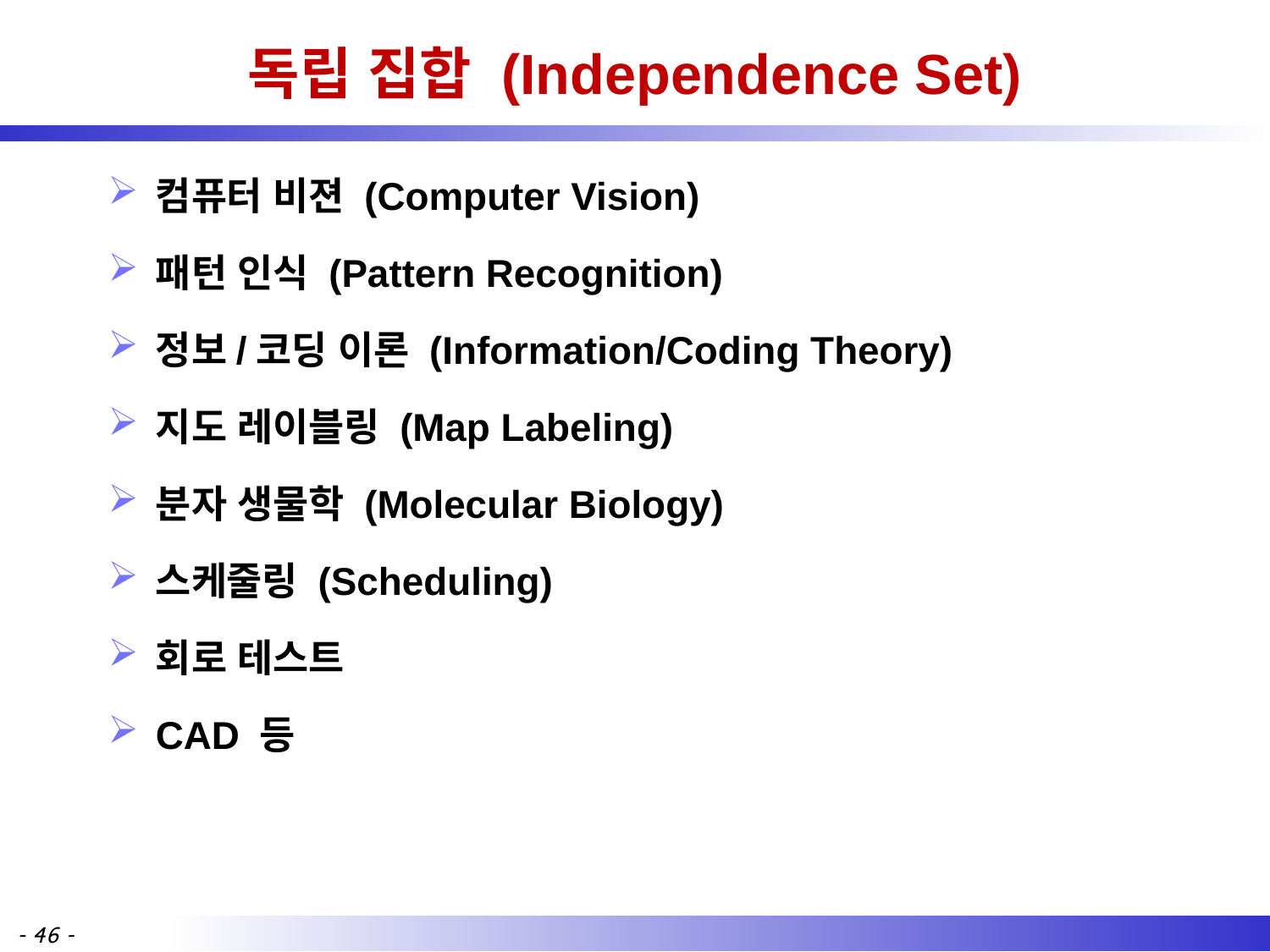

# 독립 집합 (Independence Set)
컴퓨터 비젼 (Computer Vision)
패턴 인식 (Pattern Recognition)
정보/코딩 이론 (Information/Coding Theory)
지도 레이블링 (Map Labeling)
분자 생물학 (Molecular Biology)
스케줄링 (Scheduling)
회로 테스트
CAD 등
- 46 -